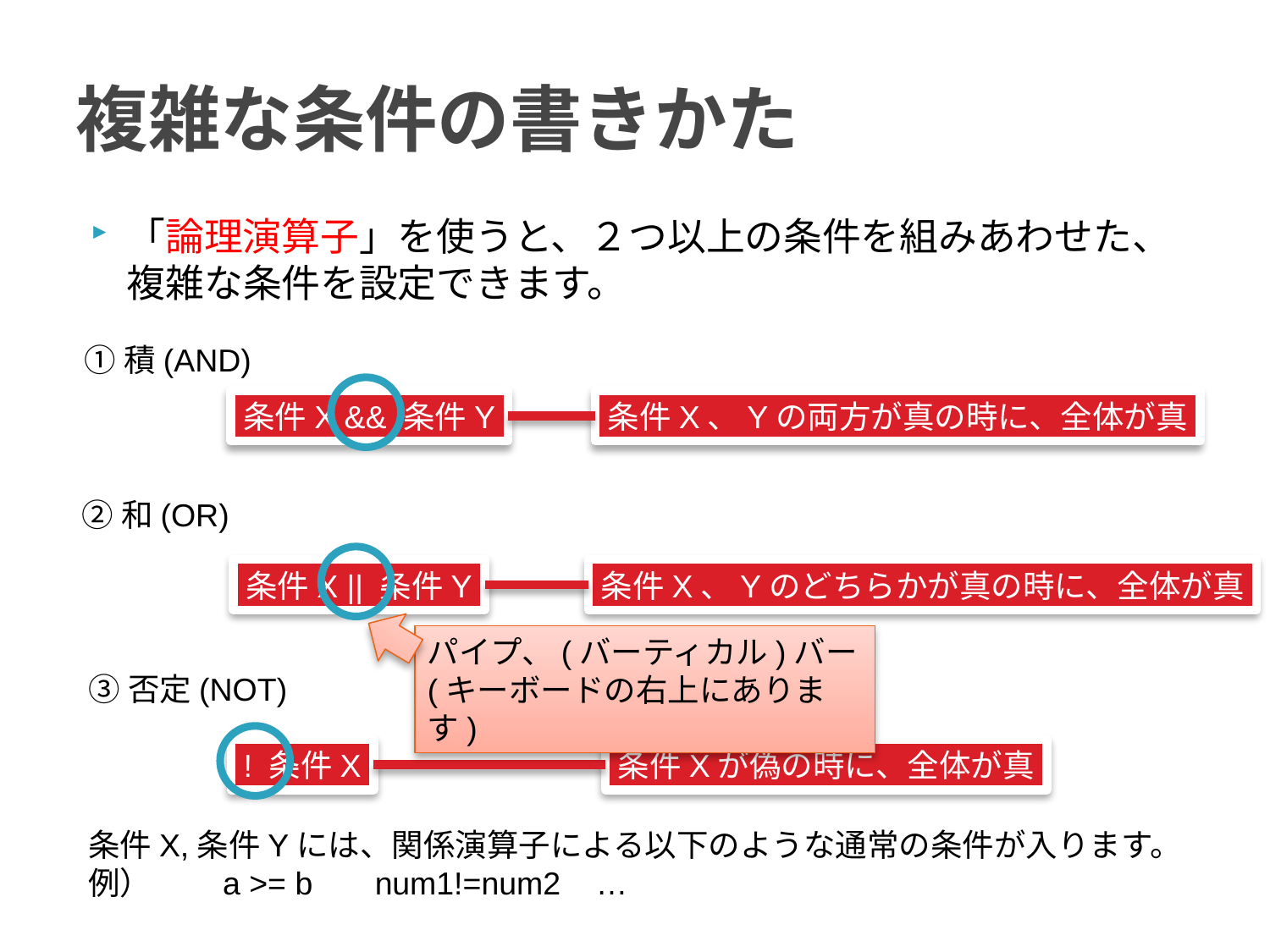

# 複雑な条件の書きかた
「論理演算子」を使うと、２つ以上の条件を組みあわせた、複雑な条件を設定できます。
①積(AND)

条件X && 条件Y
条件X、Yの両方が真の時に、全体が真
②和(OR)

条件X || 条件Y
条件X、Yのどちらかが真の時に、全体が真

パイプ、(バーティカル)バー
(キーボードの右上にあります)
③否定(NOT)

! 条件X
条件Xが偽の時に、全体が真
条件X,条件Yには、関係演算子による以下のような通常の条件が入ります。
例）　　a >= b       num1!=num2    …